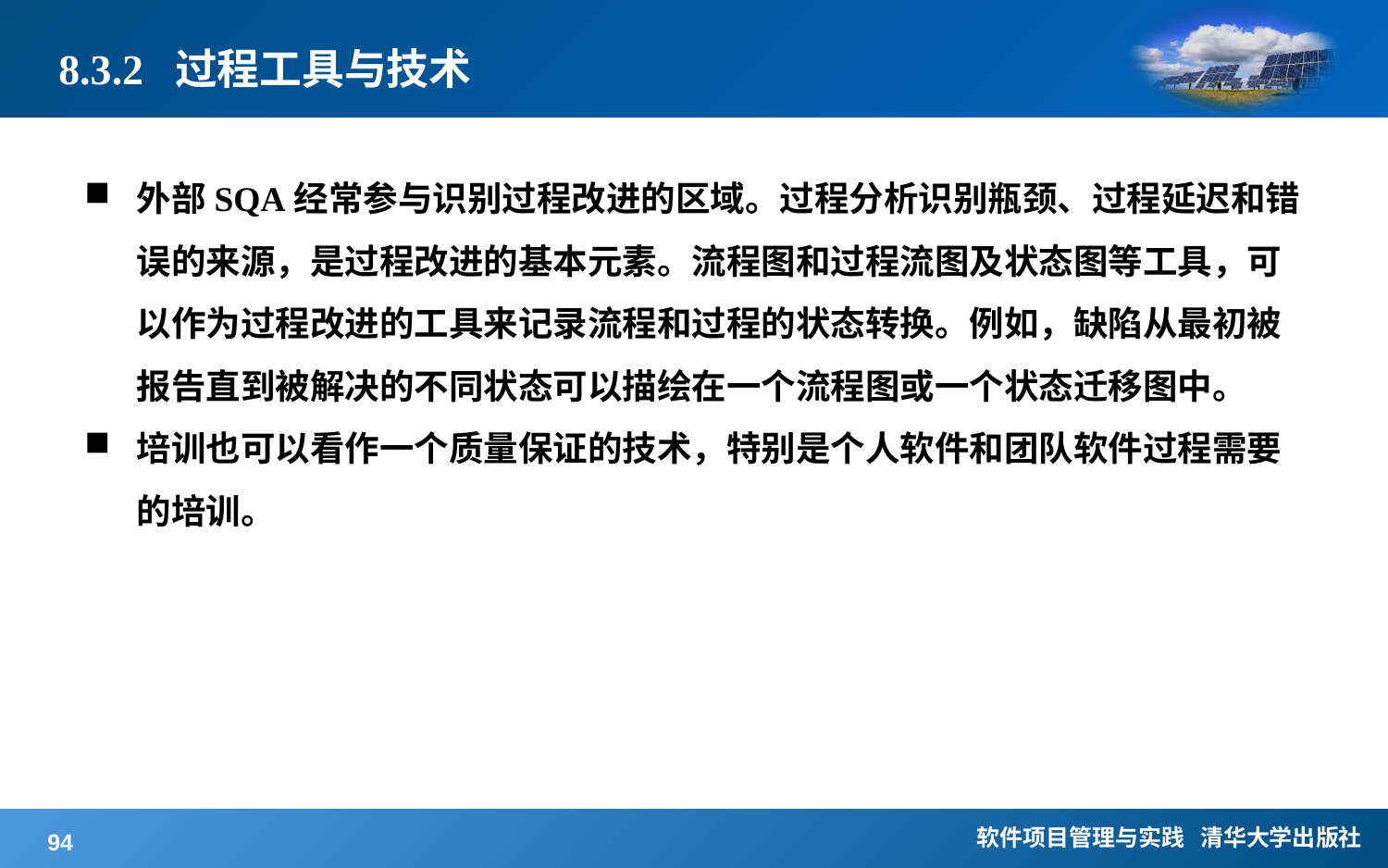

# 8.3.2  过程工具与技术
外部SQA经常参与识别过程改进的区域。过程分析识别瓶颈、过程延迟和错误的来源，是过程改进的基本元素。流程图和过程流图及状态图等工具，可以作为过程改进的工具来记录流程和过程的状态转换。例如，缺陷从最初被报告直到被解决的不同状态可以描绘在一个流程图或一个状态迁移图中。
培训也可以看作一个质量保证的技术，特别是个人软件和团队软件过程需要的培训。